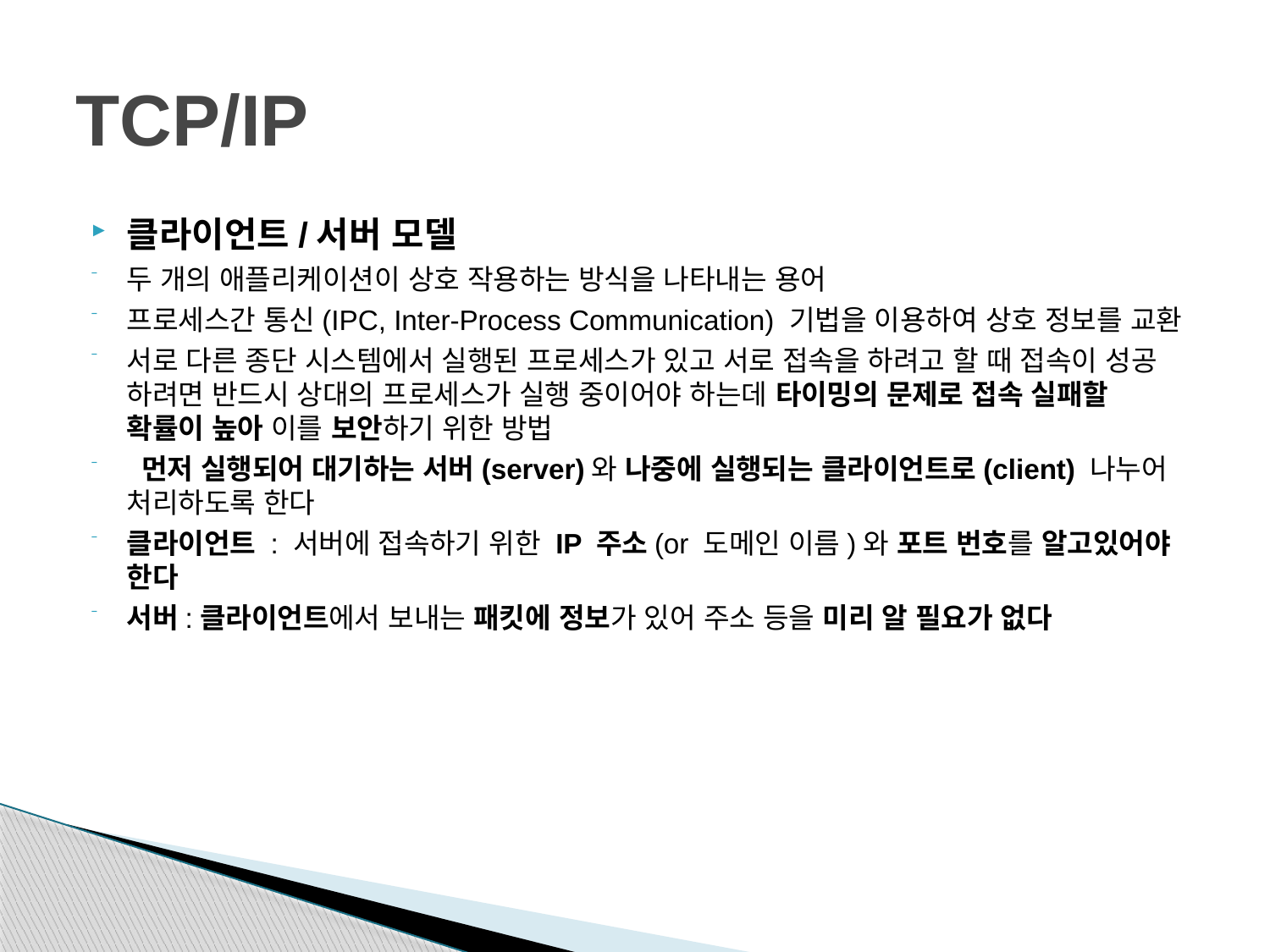

# TCP/IP
클라이언트/서버 모델
두 개의 애플리케이션이 상호 작용하는 방식을 나타내는 용어
프로세스간 통신(IPC, Inter-Process Communication) 기법을 이용하여 상호 정보를 교환
서로 다른 종단 시스템에서 실행된 프로세스가 있고 서로 접속을 하려고 할 때 접속이 성공 하려면 반드시 상대의 프로세스가 실행 중이어야 하는데 타이밍의 문제로 접속 실패할 확률이 높아 이를 보안하기 위한 방법
 먼저 실행되어 대기하는 서버(server)와 나중에 실행되는 클라이언트로(client) 나누어 처리하도록 한다
클라이언트 : 서버에 접속하기 위한 IP 주소(or 도메인 이름)와 포트 번호를 알고있어야 한다
서버:클라이언트에서 보내는 패킷에 정보가 있어 주소 등을 미리 알 필요가 없다